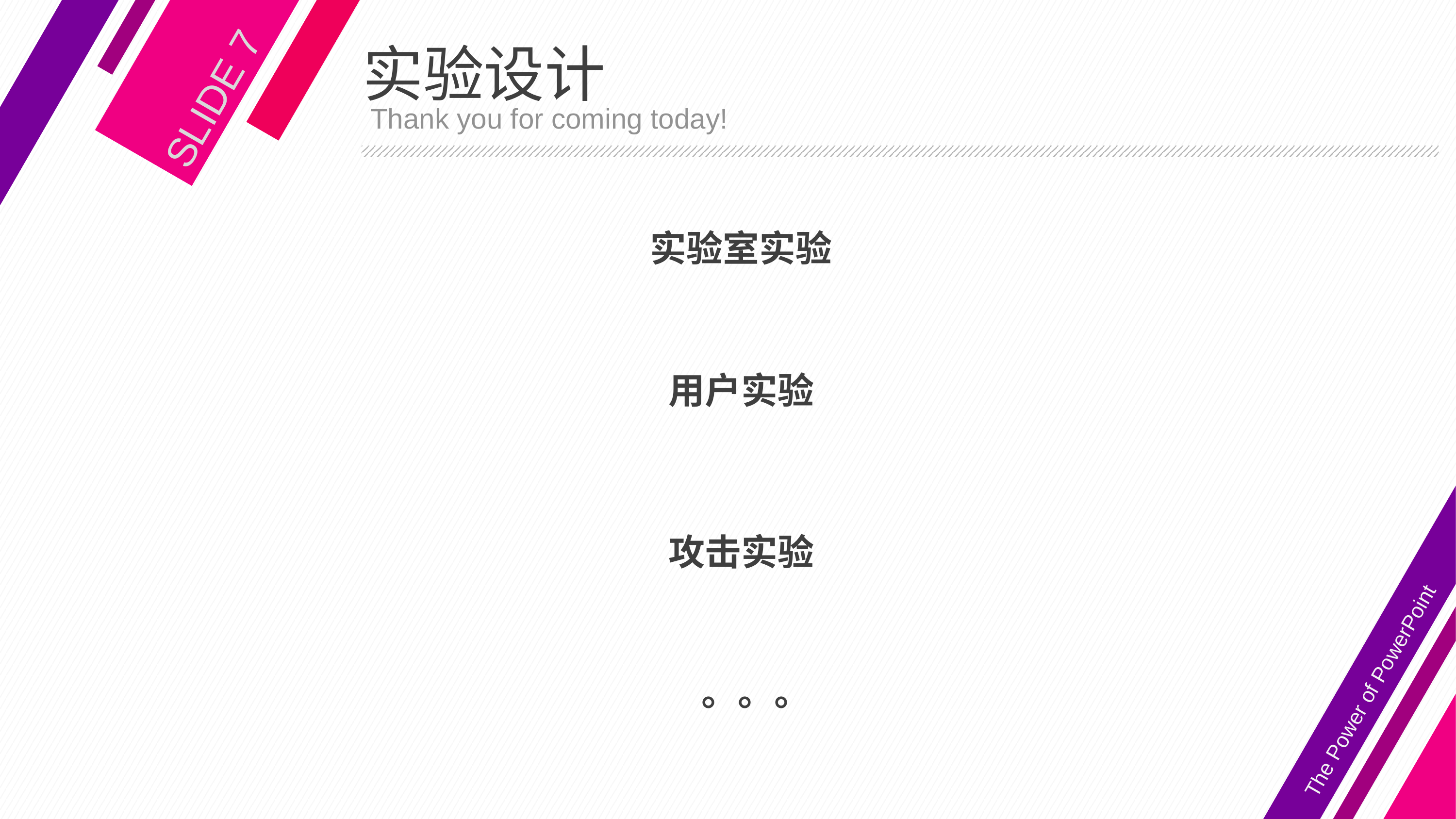

# 实验设计
SLIDE 7
 Thank you for coming today!
实验室实验
用户实验
攻击实验
The Power of PowerPoint
。。。